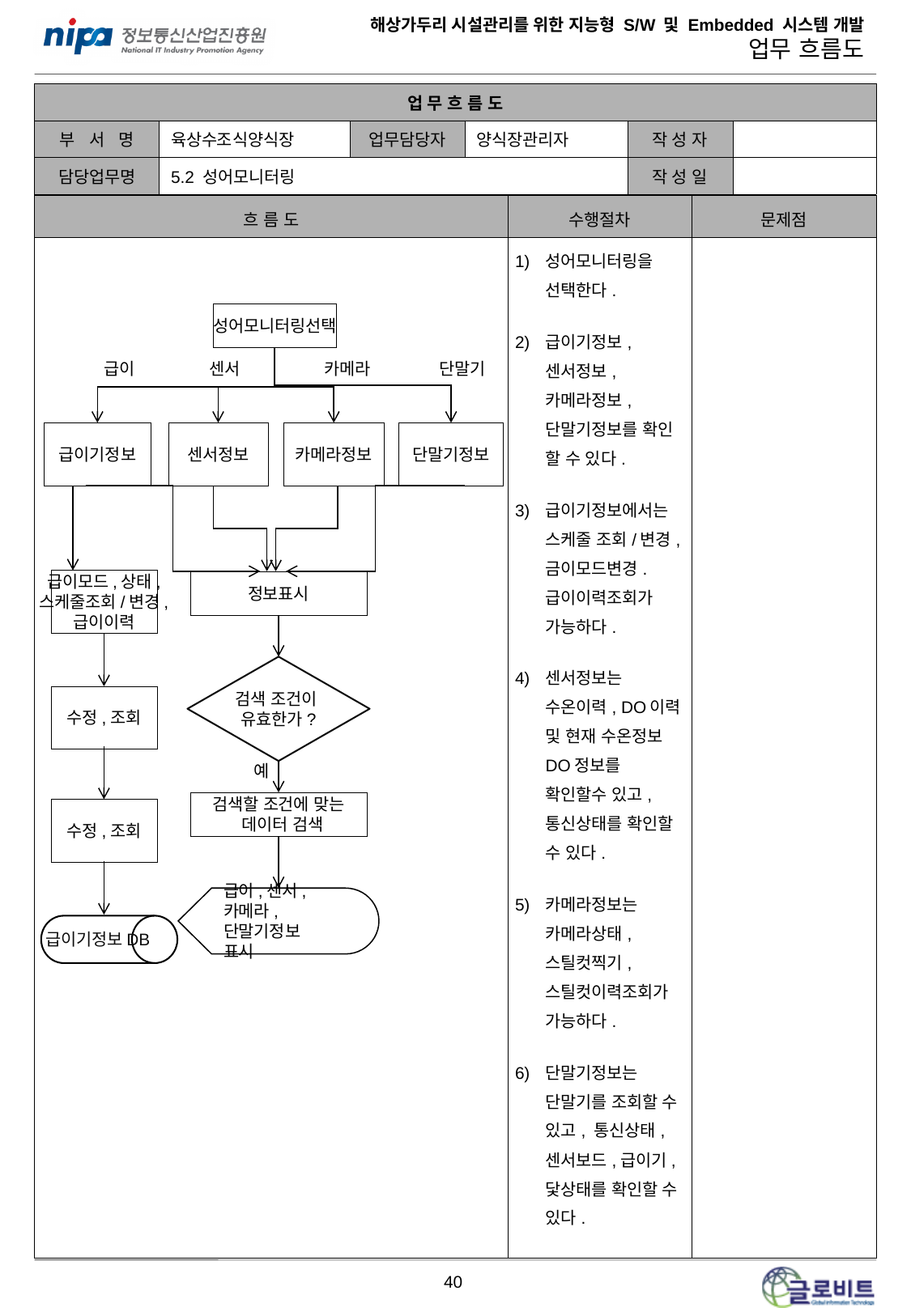

| 업 무 흐 름 도 |  |  |  |  |  |
| --- | --- | --- | --- | --- | --- |
| 부 서 명 | 육상수조식양식장 | 업무담당자 | 양식장관리자 | 작 성 자 |  |
| 담당업무명 | 5.2 성어모니터링 |  |  | 작 성 일 |  |
| 흐 름 도 | 수행절차 | 문제점 |
| --- | --- | --- |
|  | 성어모니터링을 선택한다. 급이기정보, 센서정보, 카메라정보, 단말기정보를 확인 할 수 있다. 급이기정보에서는 스케줄 조회/변경,금이모드변경.급이이력조회가 가능하다. 센서정보는 수온이력, DO이력 및 현재 수온정보 DO정보를 확인할수 있고, 통신상태를 확인할 수 있다. 카메라정보는 카메라상태, 스틸컷찍기,스틸컷이력조회가 가능하다. 단말기정보는 단말기를 조회할 수 있고, 통신상태,센서보드,급이기,닻상태를 확인할 수 있다. |  |
성어모니터링선택
급이
센서
카메라
단말기
급이기정보
센서정보
카메라정보
단말기정보
급이모드,상태,
스케줄조회/변경,
급이이력
정보표시
검색 조건이
유효한가?
수정,조회
예
검색할 조건에 맞는
 데이터 검색
수정,조회
급이,센서,카메라,단말기정보 표시
급이기정보DB